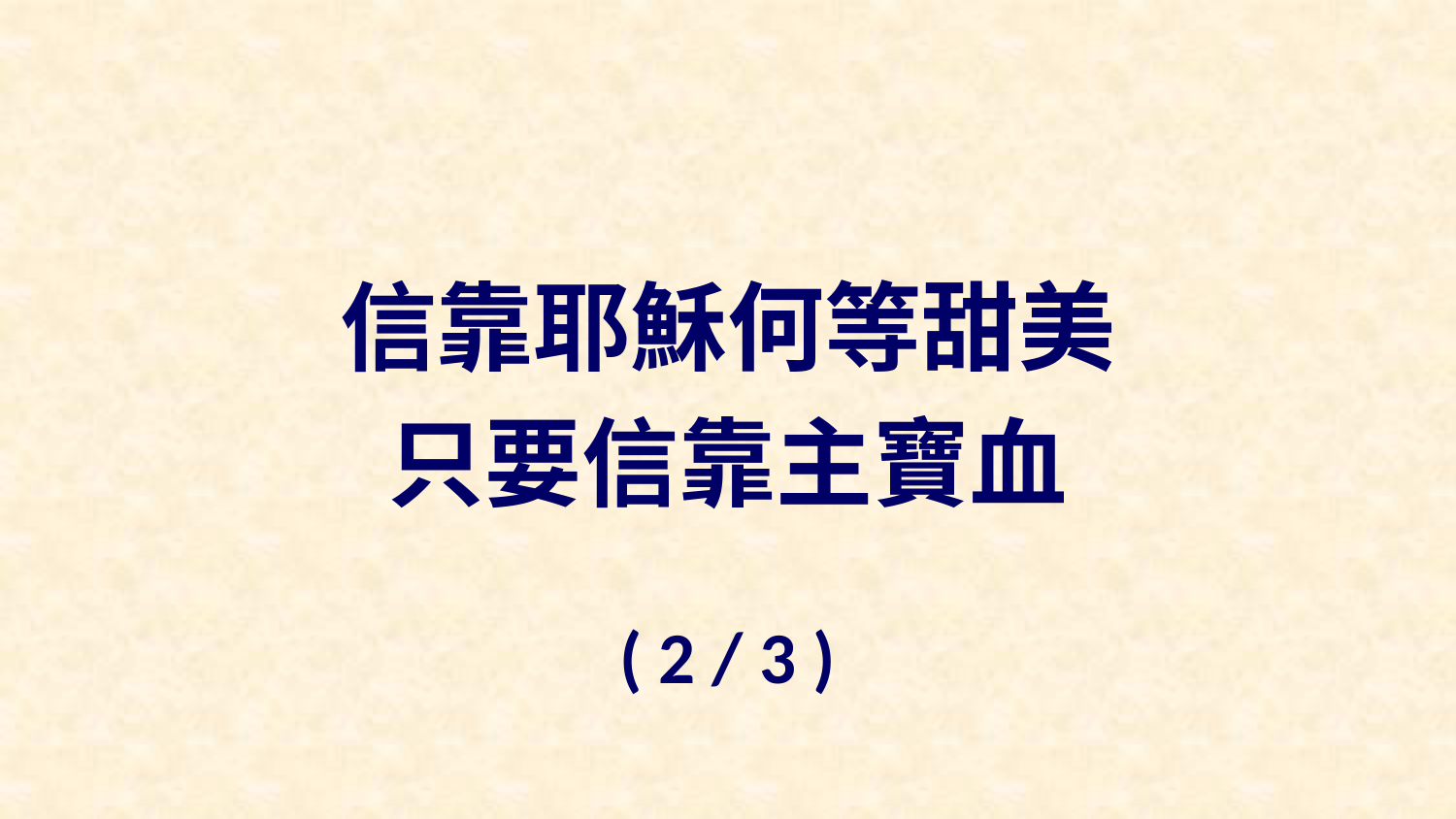

信靠耶穌何等甜美
只要信靠主寶血
( 2 / 3 )